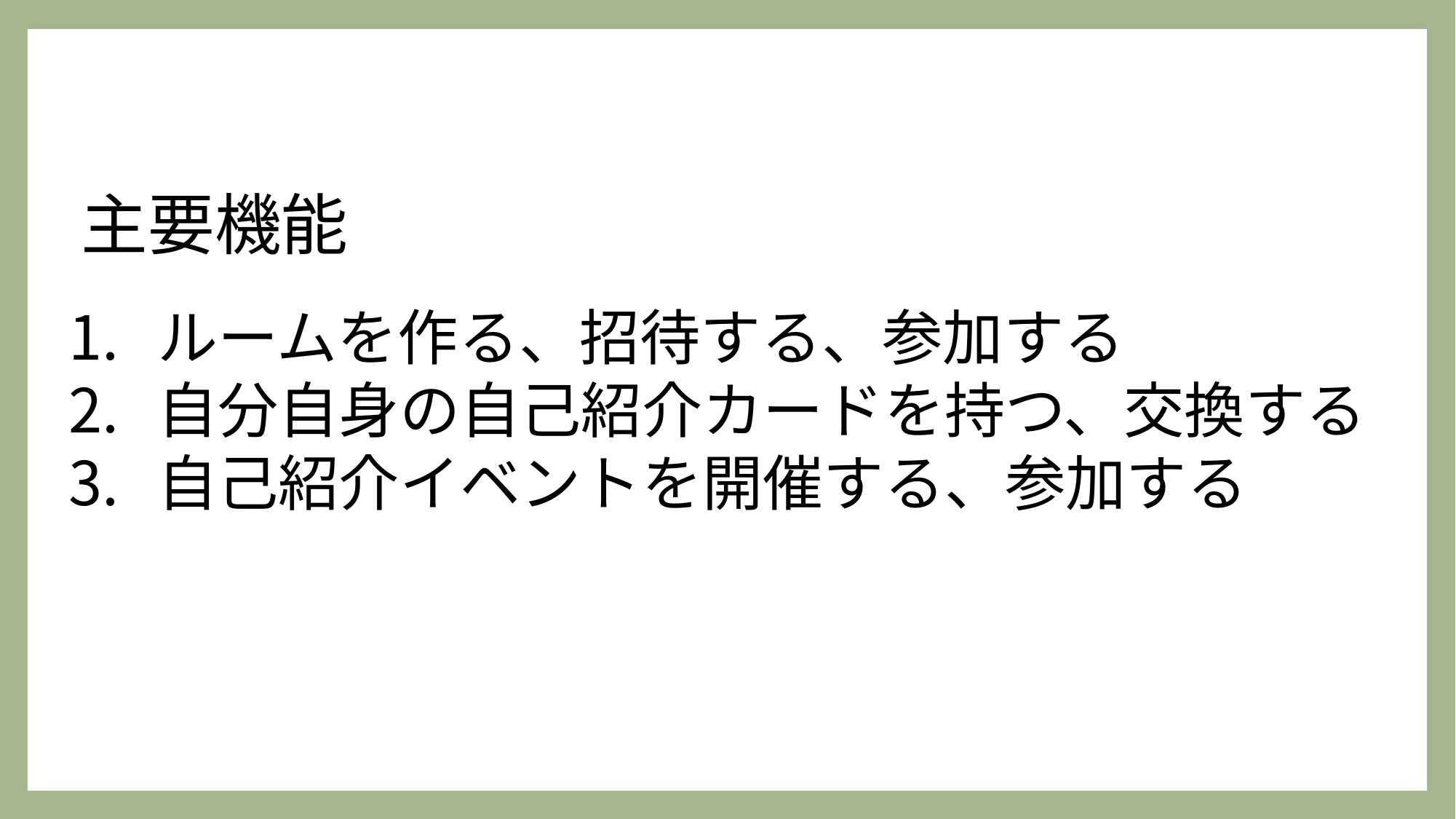

主要機能
ルームを作る、招待する、参加する
自分自身の自己紹介カードを持つ、交換する
自己紹介イベントを開催する、参加する